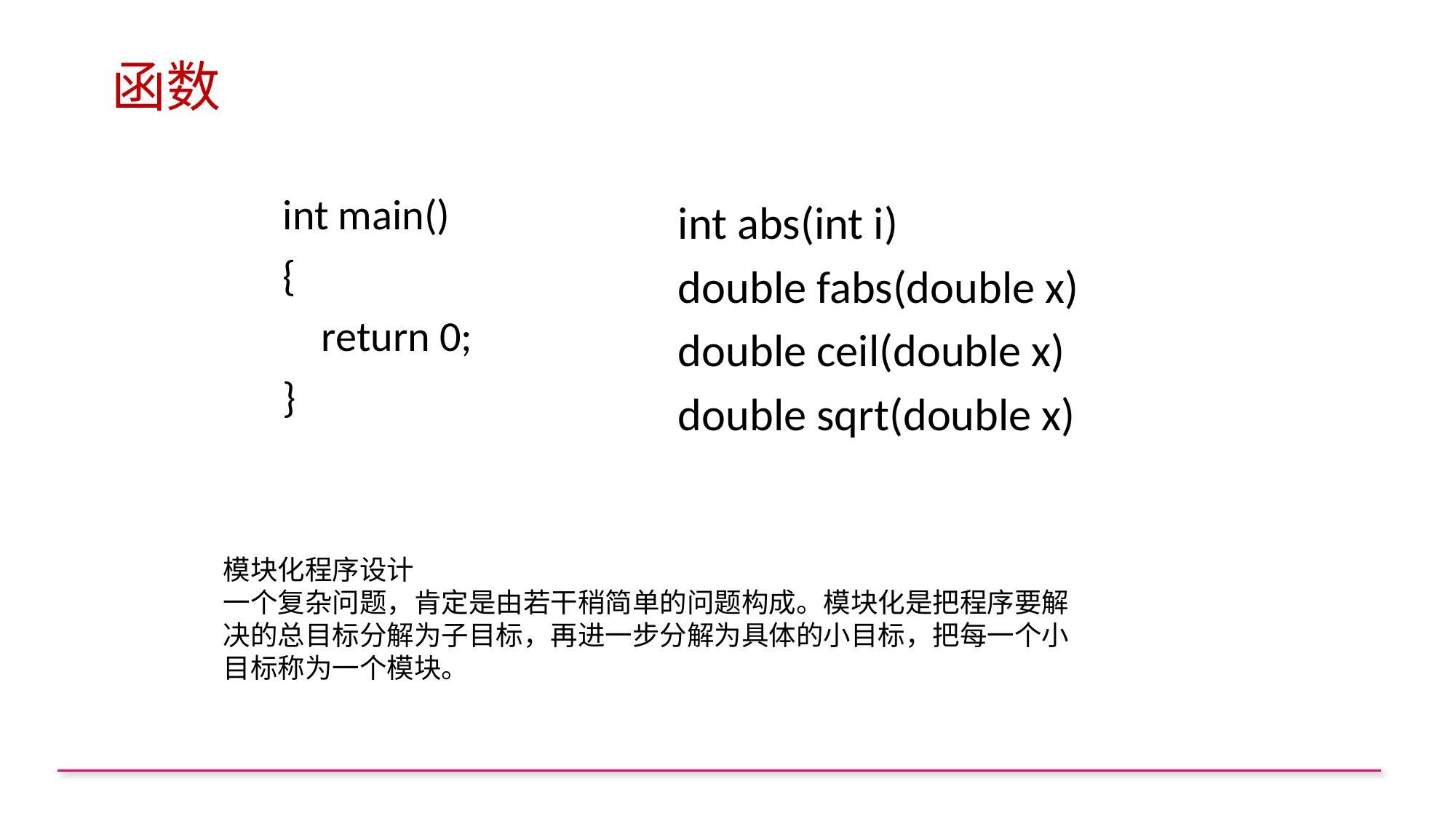

# 函数
int main()
{
    return 0;
}

int abs(int i)
double fabs(double x)
double ceil(double x)
double sqrt(double x)
模块化程序设计
一个复杂问题，肯定是由若干稍简单的问题构成。模块化是把程序要解决的总目标分解为子目标，再进一步分解为具体的小目标，把每一个小目标称为一个模块。